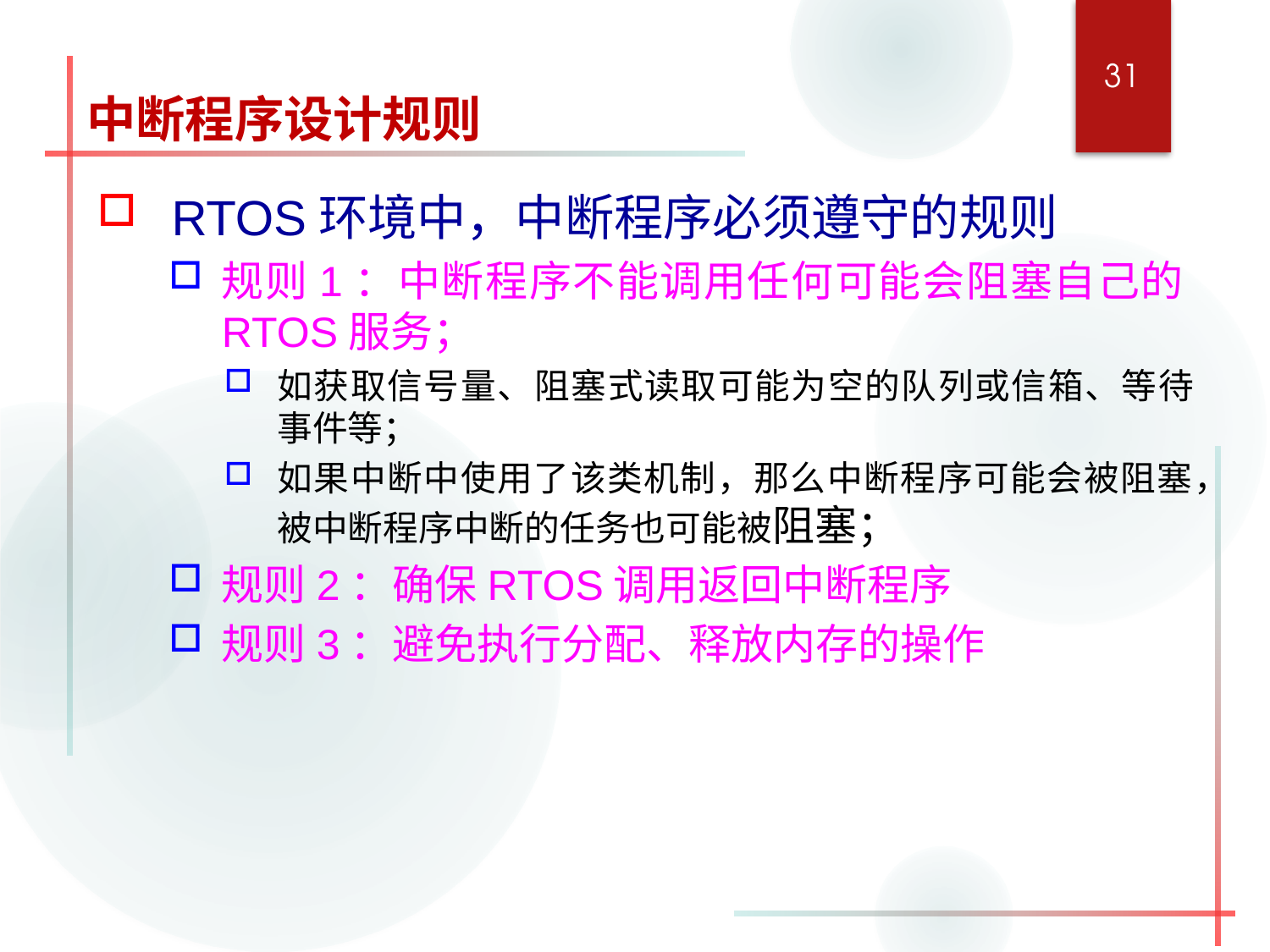

31
# 中断程序设计规则
RTOS环境中，中断程序必须遵守的规则
规则1：中断程序不能调用任何可能会阻塞自己的RTOS服务；
如获取信号量、阻塞式读取可能为空的队列或信箱、等待事件等；
如果中断中使用了该类机制，那么中断程序可能会被阻塞，被中断程序中断的任务也可能被阻塞；
规则2：确保RTOS调用返回中断程序
规则3：避免执行分配、释放内存的操作